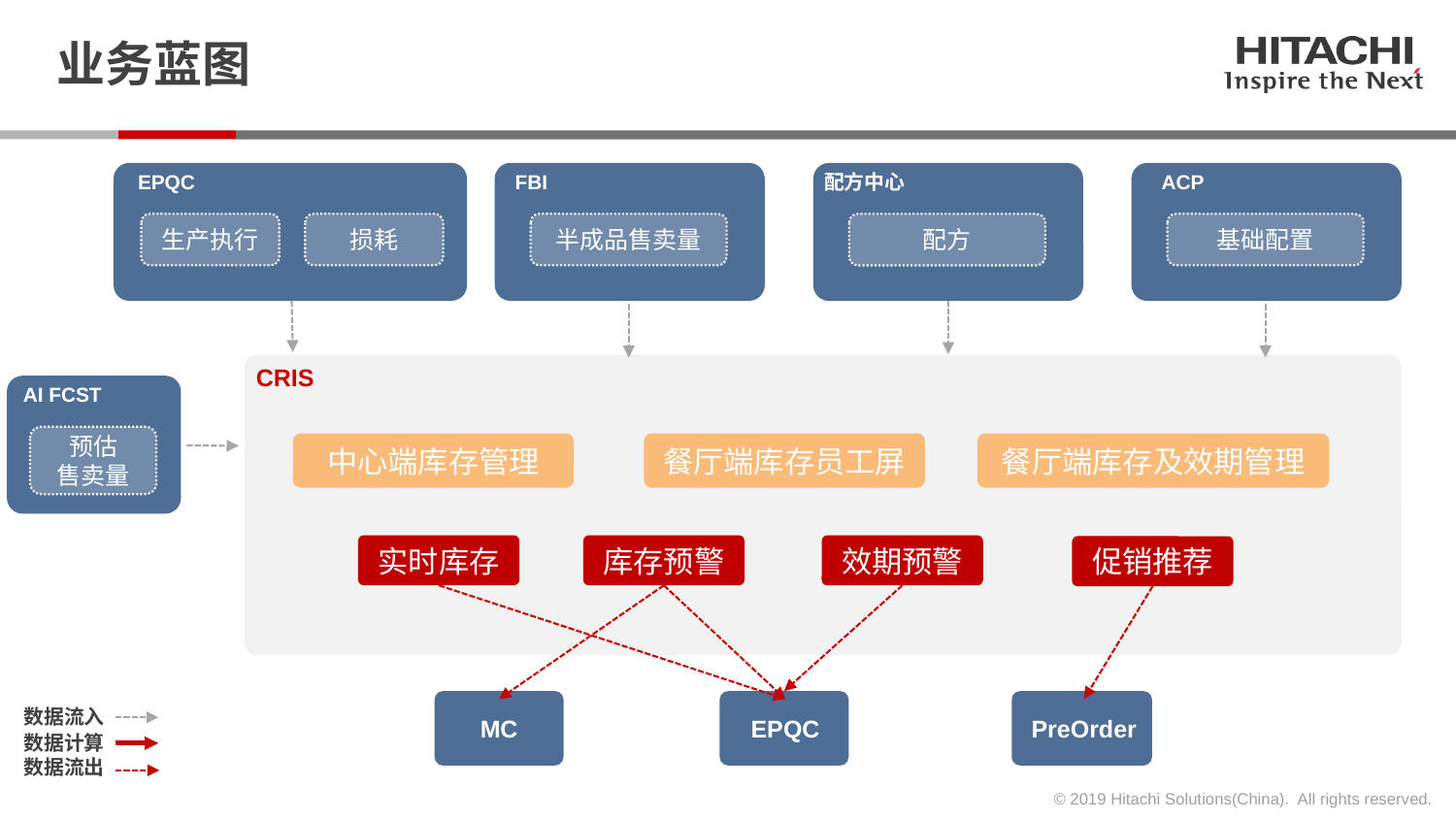

# 业务蓝图
ACP

EPQC
生产执行
损耗

FBI
半成品售卖量

ACP
基础配置

配方中心
配方
CRIS

AI FCST
预估
售卖量
中心端库存管理
餐厅端库存员工屏
餐厅端库存及效期管理
实时库存
库存预警
效期预警
促销推荐

数据流入
MC
EPQC
PreOrder
数据计算
数据流出